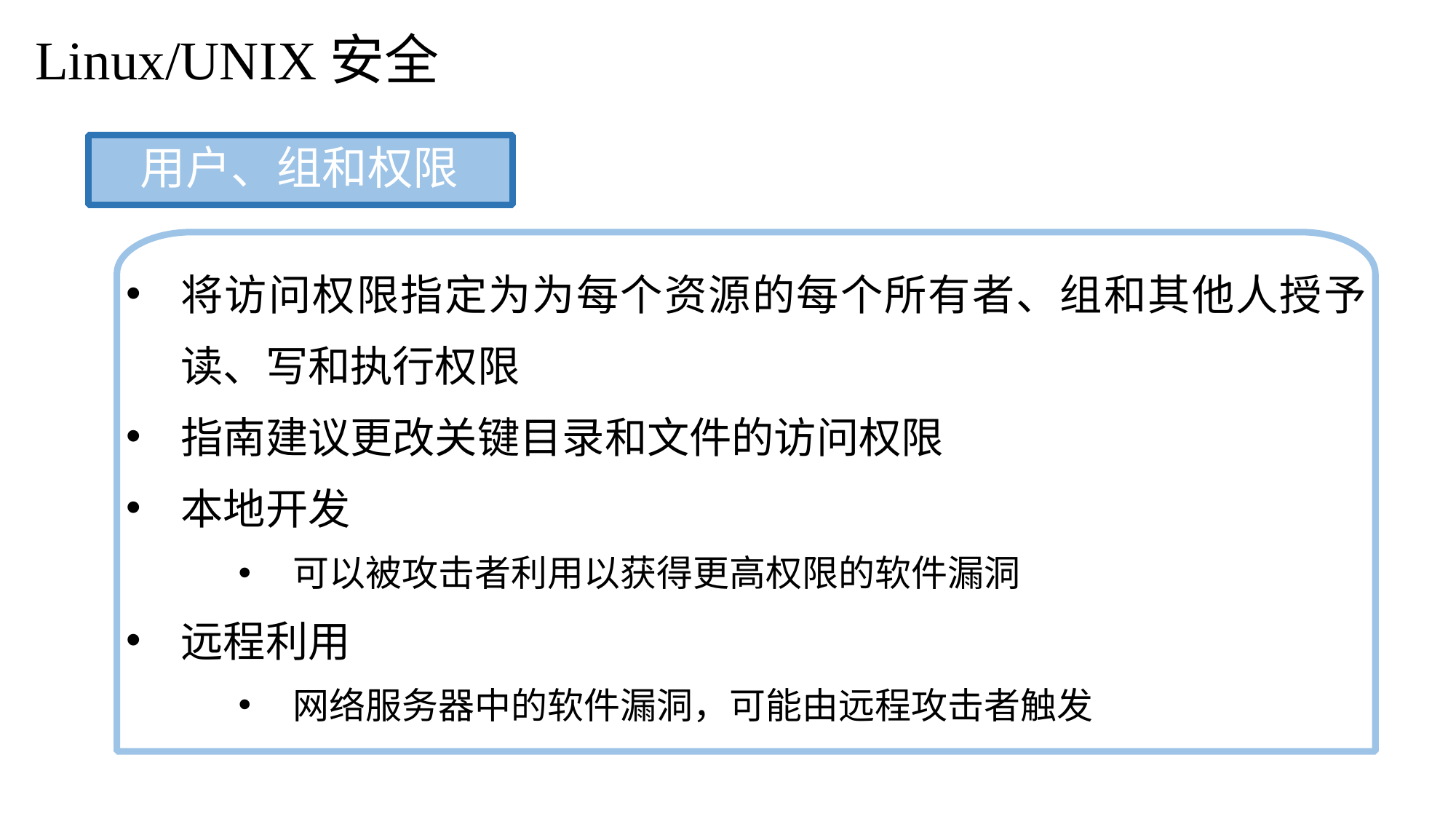

Linux/UNIX安全

用户、组和权限
将访问权限指定为为每个资源的每个所有者、组和其他人授予读、写和执行权限
指南建议更改关键目录和文件的访问权限
本地开发
可以被攻击者利用以获得更高权限的软件漏洞
远程利用
网络服务器中的软件漏洞，可能由远程攻击者触发